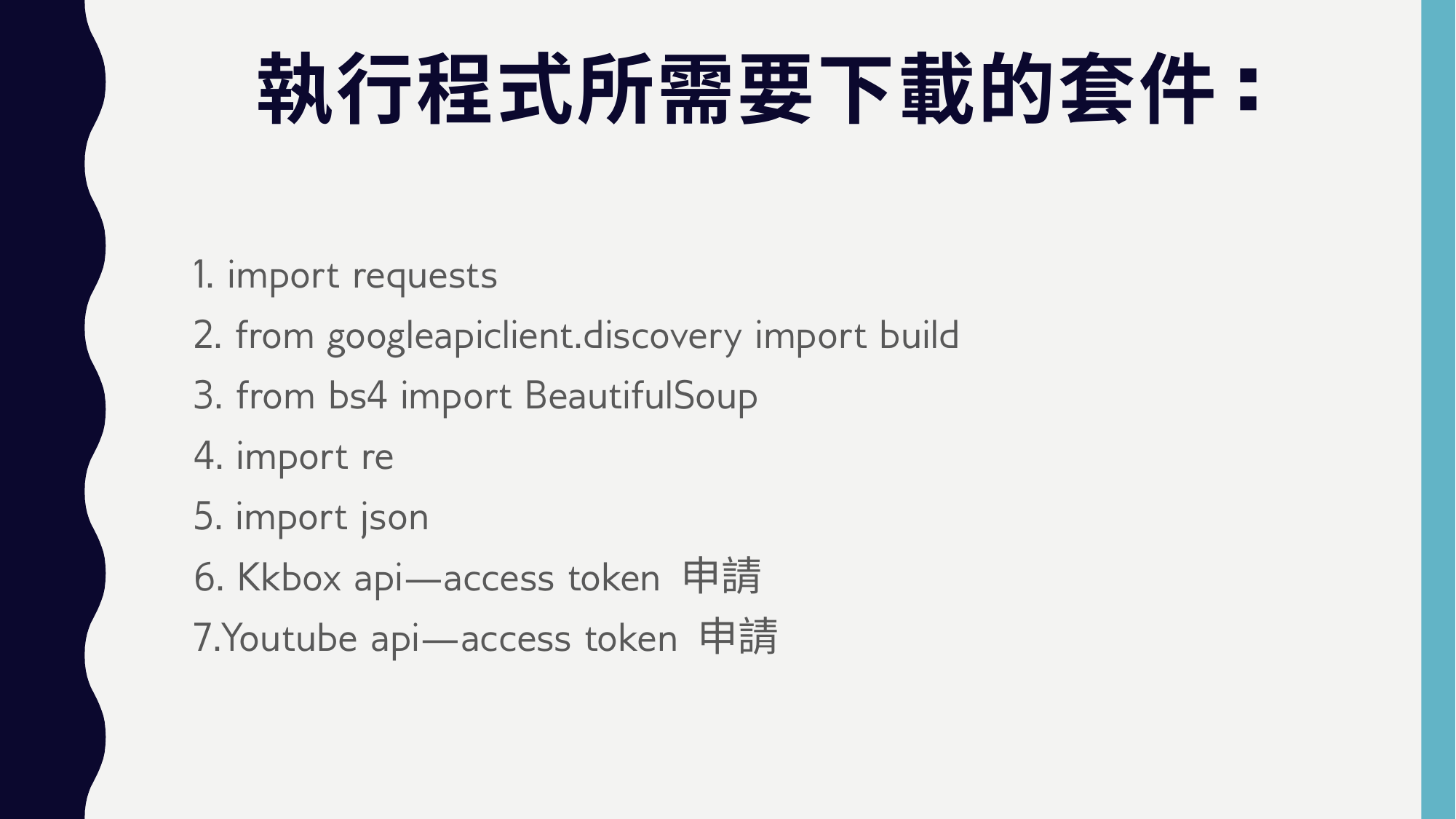

# 執行程式所需要下載的套件:
1. import requests
2. from googleapiclient.discovery import build
3. from bs4 import BeautifulSoup
4. import re
5. import json
6. Kkbox api—access token 申請
7.Youtube api—access token 申請